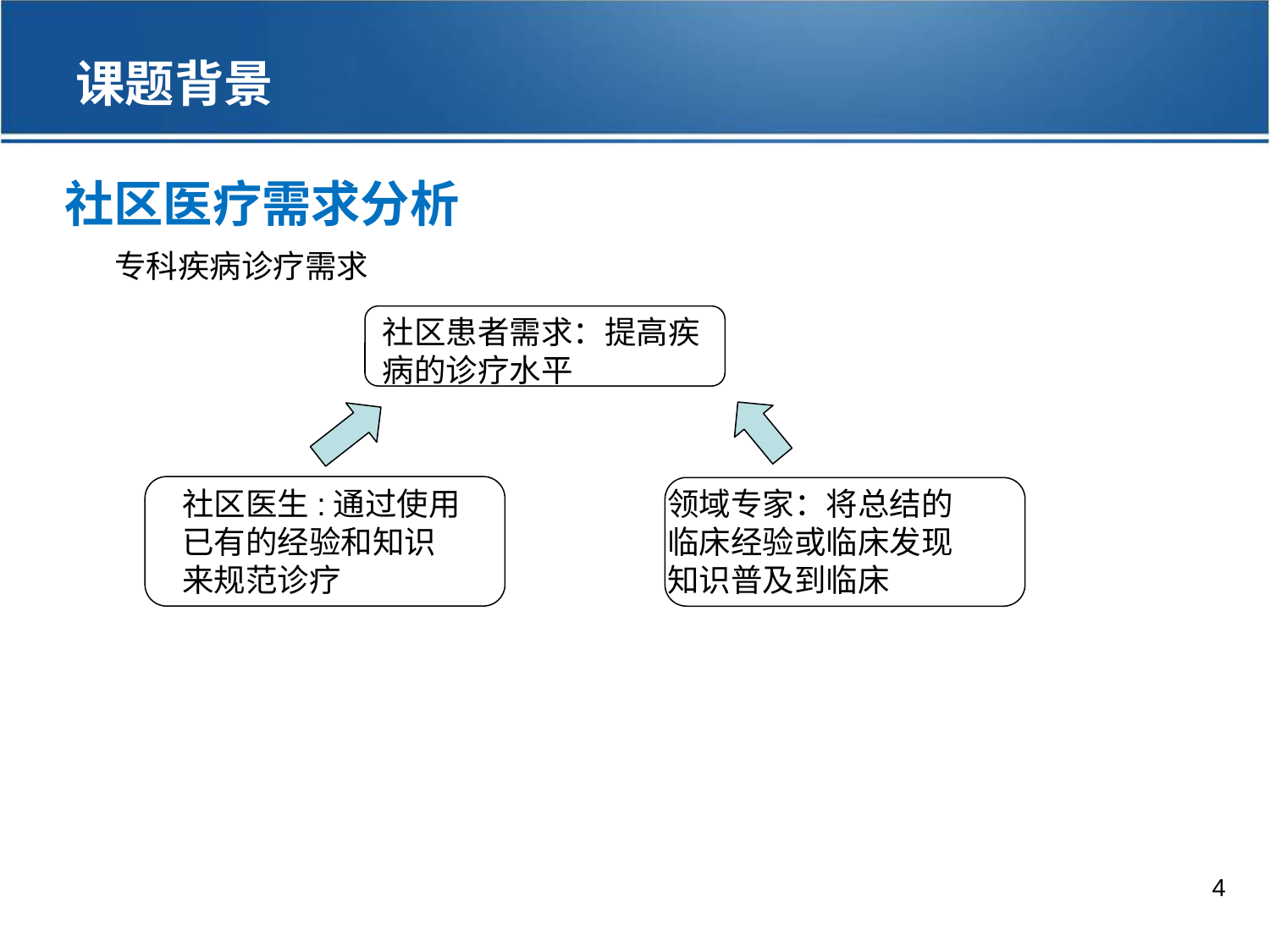

课题背景
社区医疗需求分析
专科疾病诊疗需求

社区患者需求：提高疾病的诊疗水平

社区医生:通过使用已有的经验和知识来规范诊疗
领域专家：将总结的临床经验或临床发现知识普及到临床
4